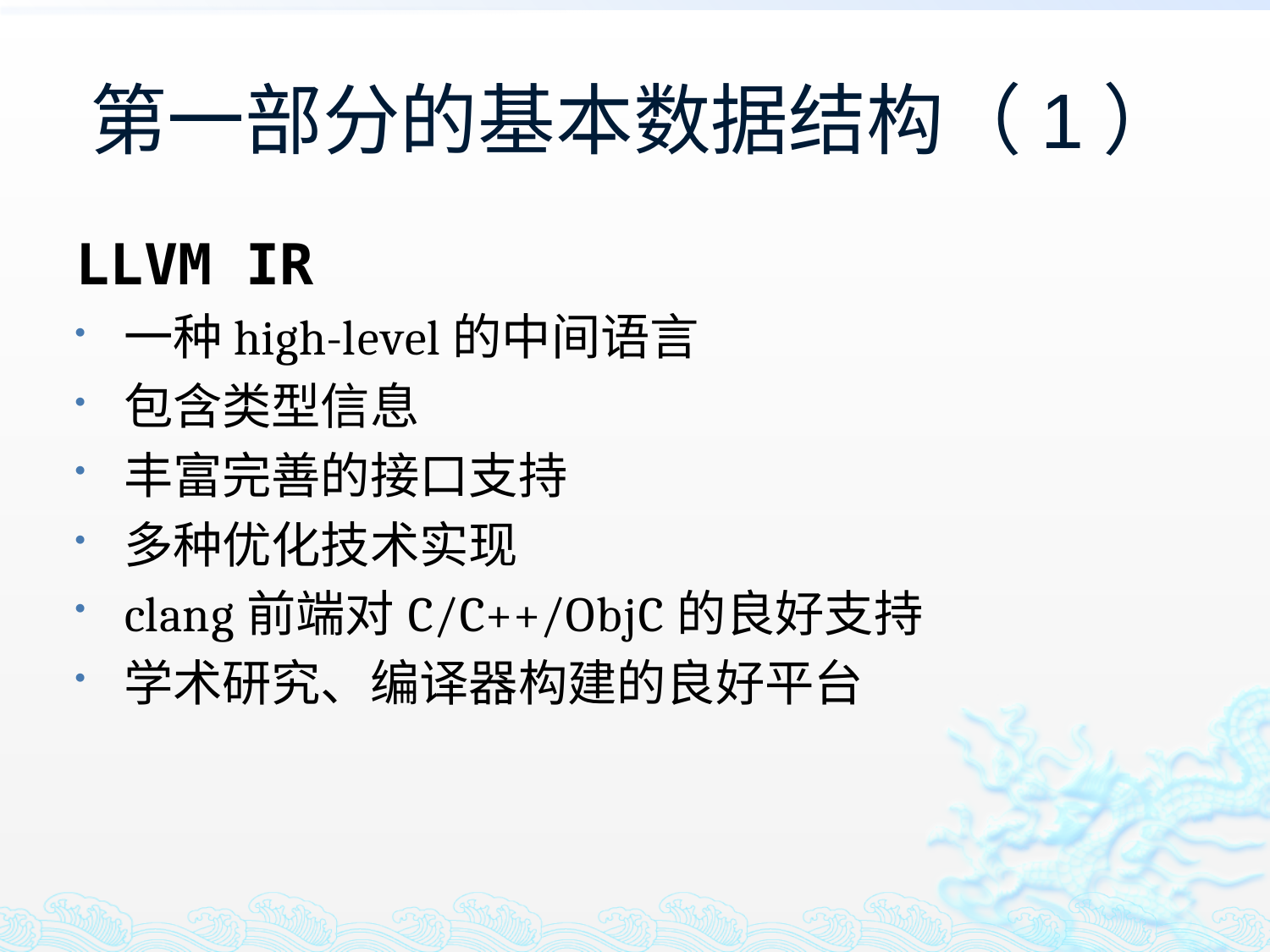

# 第一部分的基本数据结构（1）
LLVM IR
一种high-level的中间语言
包含类型信息
丰富完善的接口支持
多种优化技术实现
clang前端对C/C++/ObjC的良好支持
学术研究、编译器构建的良好平台